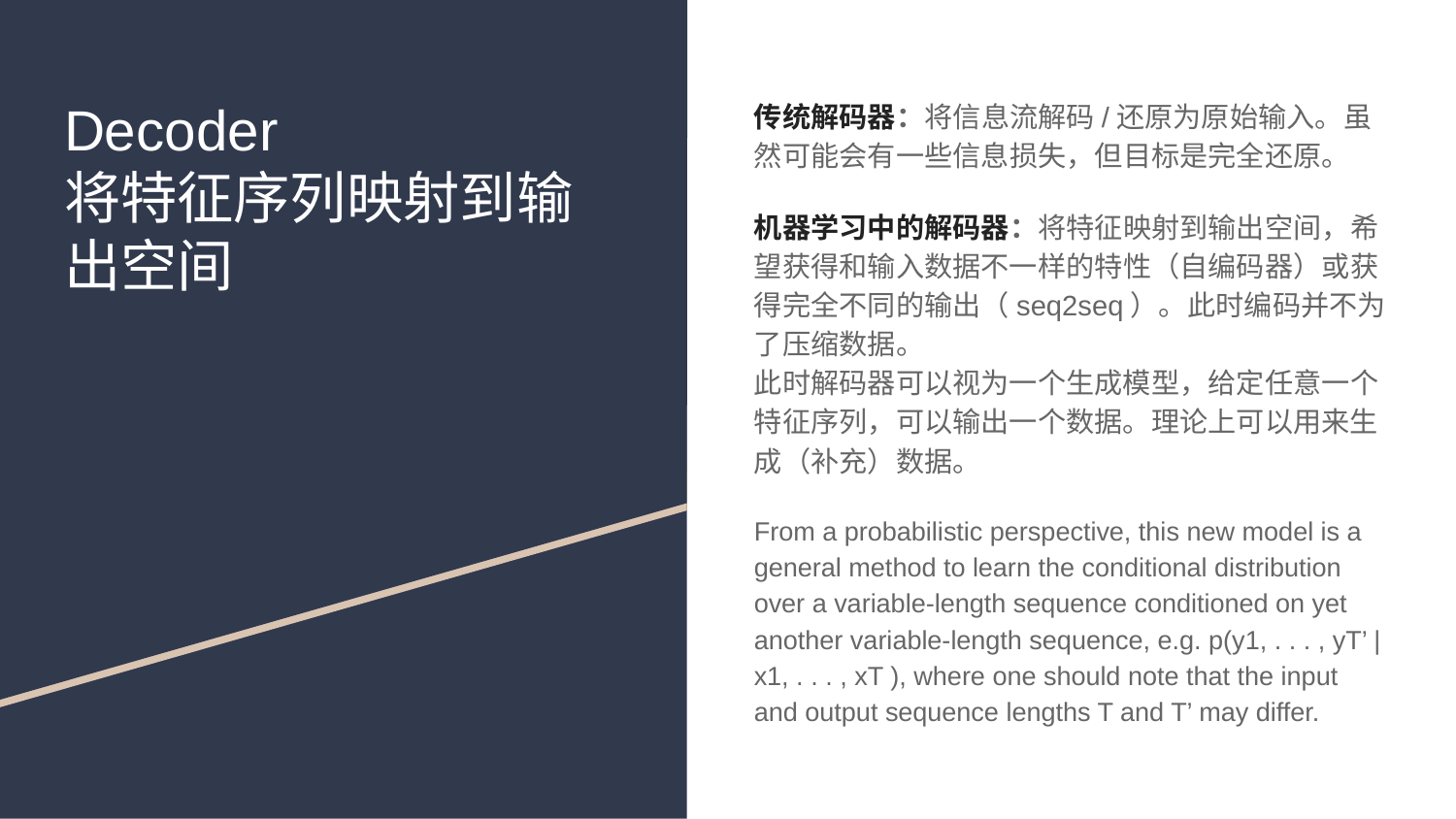

# Decoder
将特征序列映射到输出空间
传统解码器：将信息流解码/还原为原始输入。虽然可能会有一些信息损失，但目标是完全还原。
机器学习中的解码器：将特征映射到输出空间，希望获得和输入数据不一样的特性（自编码器）或获得完全不同的输出（seq2seq）。此时编码并不为了压缩数据。
此时解码器可以视为一个生成模型，给定任意一个特征序列，可以输出一个数据。理论上可以用来生成（补充）数据。
From a probabilistic perspective, this new model is a general method to learn the conditional distribution over a variable-length sequence conditioned on yet another variable-length sequence, e.g. p(y1, . . . , yT’ | x1, . . . , xT ), where one should note that the input and output sequence lengths T and T’ may differ.